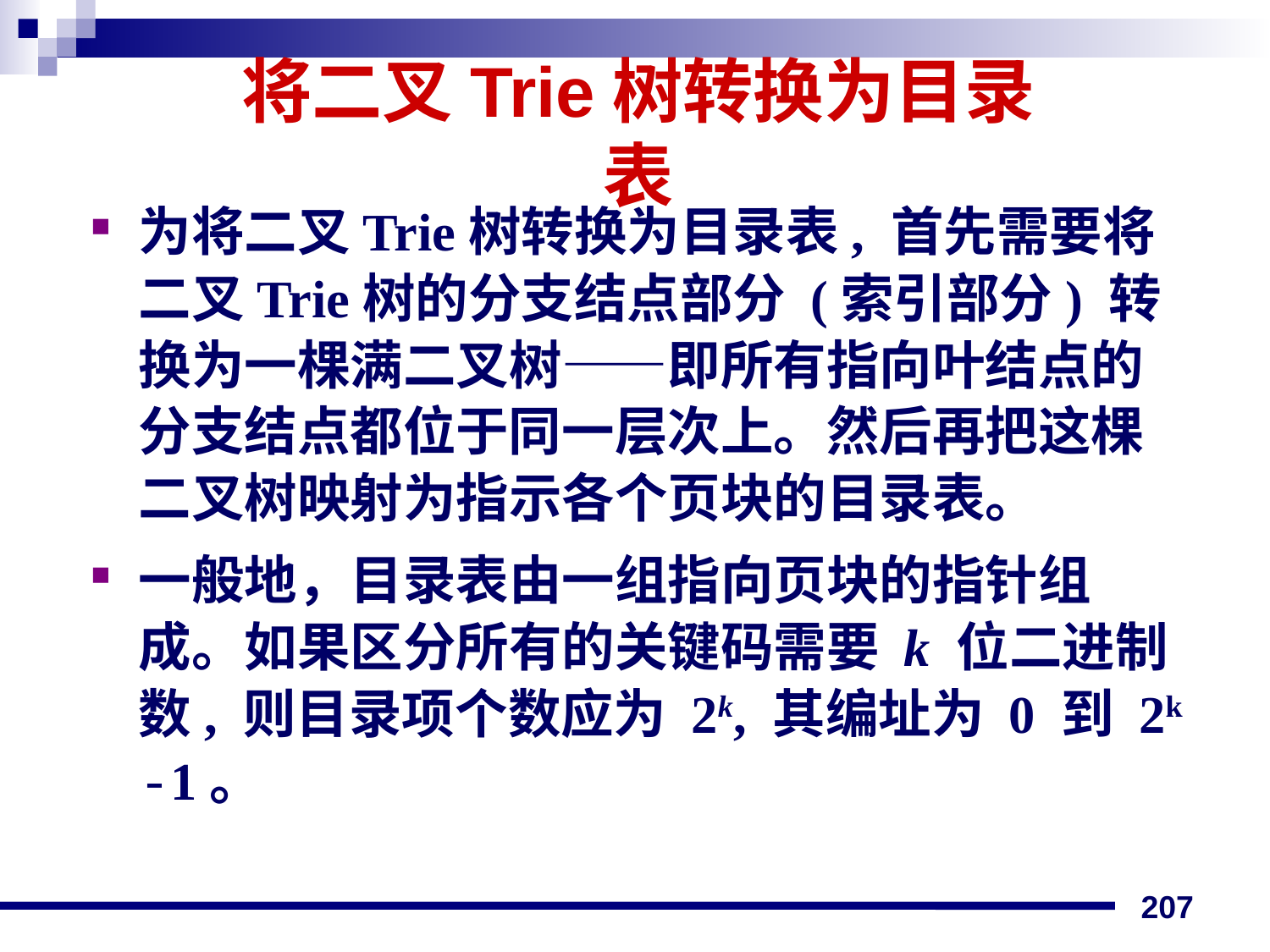

# 将二叉Trie树转换为目录表
为将二叉Trie树转换为目录表, 首先需要将二叉Trie树的分支结点部分 (索引部分) 转换为一棵满二叉树——即所有指向叶结点的分支结点都位于同一层次上。然后再把这棵二叉树映射为指示各个页块的目录表。
一般地，目录表由一组指向页块的指针组成。如果区分所有的关键码需要 k 位二进制数, 则目录项个数应为 2k, 其编址为 0 到 2k -1。
207